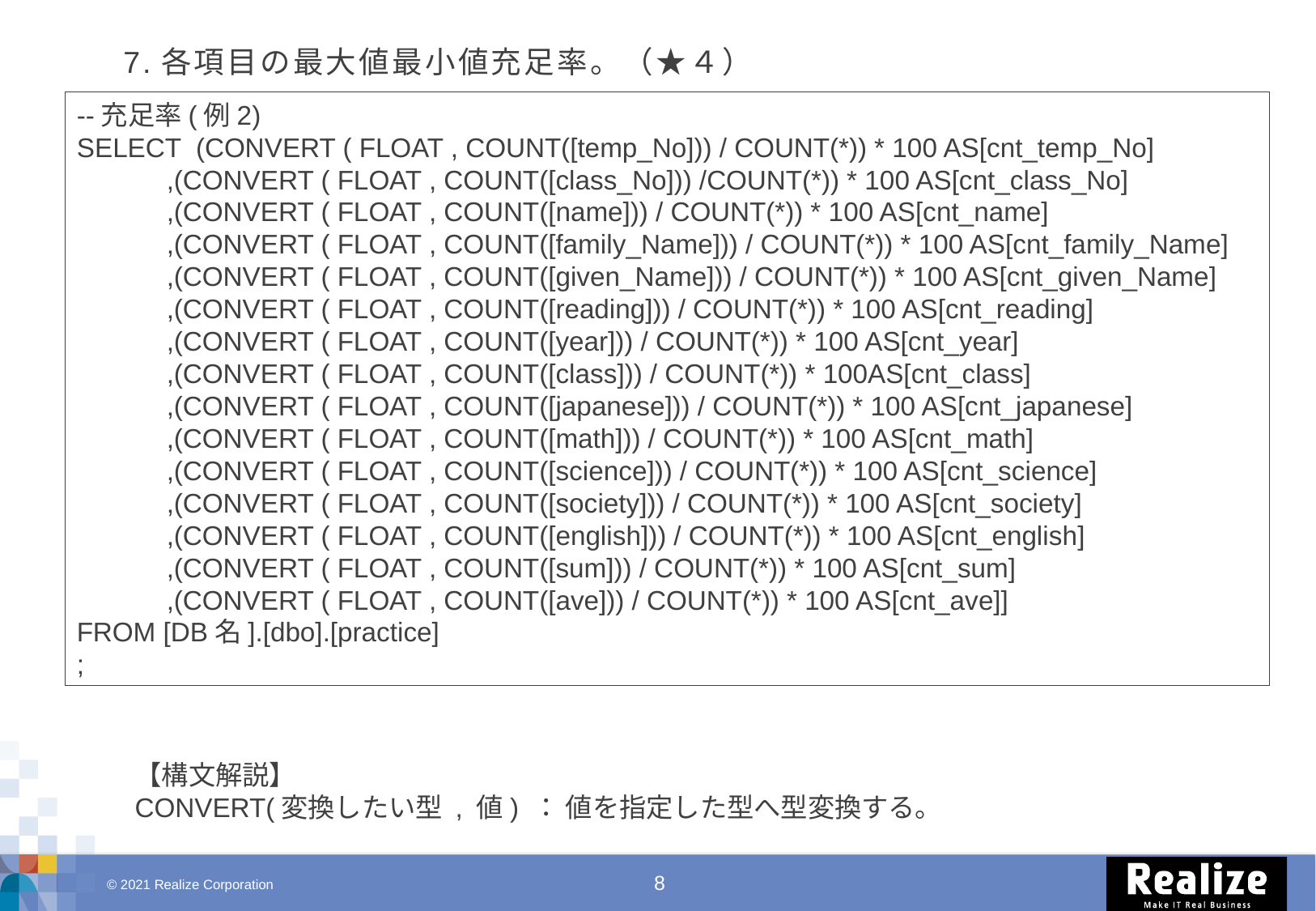

# 7.各項目の最大値最小値充足率。（★４）
--充足率(例2)
SELECT  (CONVERT ( FLOAT , COUNT([temp_No])) / COUNT(*)) * 100 AS[cnt_temp_No]
            ,(CONVERT ( FLOAT , COUNT([class_No])) /COUNT(*)) * 100 AS[cnt_class_No]
            ,(CONVERT ( FLOAT , COUNT([name])) / COUNT(*)) * 100 AS[cnt_name]
            ,(CONVERT ( FLOAT , COUNT([family_Name])) / COUNT(*)) * 100 AS[cnt_family_Name]
            ,(CONVERT ( FLOAT , COUNT([given_Name])) / COUNT(*)) * 100 AS[cnt_given_Name]
            ,(CONVERT ( FLOAT , COUNT([reading])) / COUNT(*)) * 100 AS[cnt_reading]
            ,(CONVERT ( FLOAT , COUNT([year])) / COUNT(*)) * 100 AS[cnt_year]
            ,(CONVERT ( FLOAT , COUNT([class])) / COUNT(*)) * 100AS[cnt_class]
            ,(CONVERT ( FLOAT , COUNT([japanese])) / COUNT(*)) * 100 AS[cnt_japanese]
            ,(CONVERT ( FLOAT , COUNT([math])) / COUNT(*)) * 100 AS[cnt_math]
            ,(CONVERT ( FLOAT , COUNT([science])) / COUNT(*)) * 100 AS[cnt_science]
            ,(CONVERT ( FLOAT , COUNT([society])) / COUNT(*)) * 100 AS[cnt_society]
            ,(CONVERT ( FLOAT , COUNT([english])) / COUNT(*)) * 100 AS[cnt_english]
            ,(CONVERT ( FLOAT , COUNT([sum])) / COUNT(*)) * 100 AS[cnt_sum]
            ,(CONVERT ( FLOAT , COUNT([ave])) / COUNT(*)) * 100 AS[cnt_ave]]
FROM [DB名].[dbo].[practice]
;
【構文解説】
CONVERT(変換したい型 , 値) ： 値を指定した型へ型変換する。